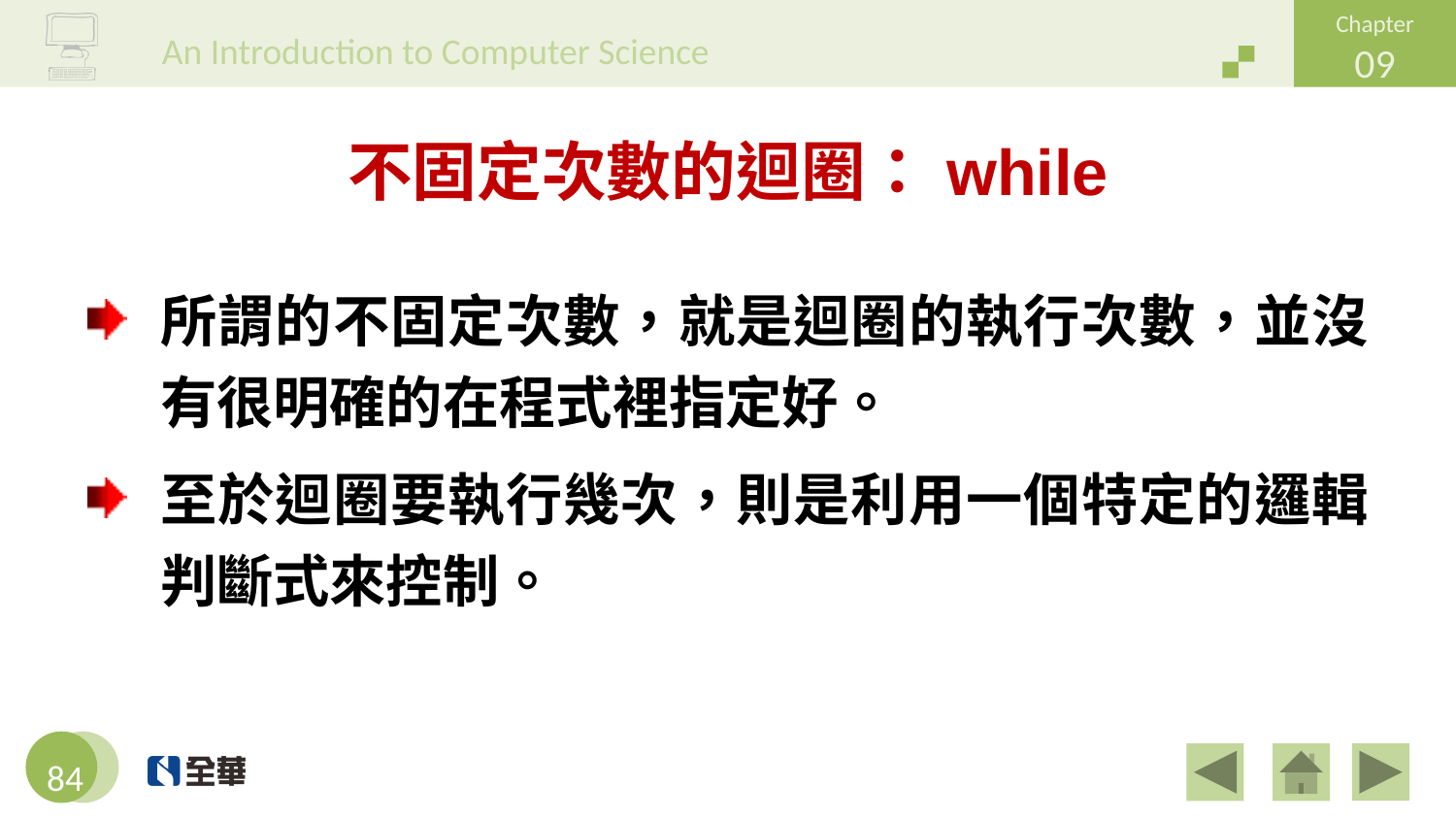

# 不固定次數的迴圈：while
所謂的不固定次數，就是迴圈的執行次數，並沒有很明確的在程式裡指定好。
至於迴圈要執行幾次，則是利用一個特定的邏輯判斷式來控制。